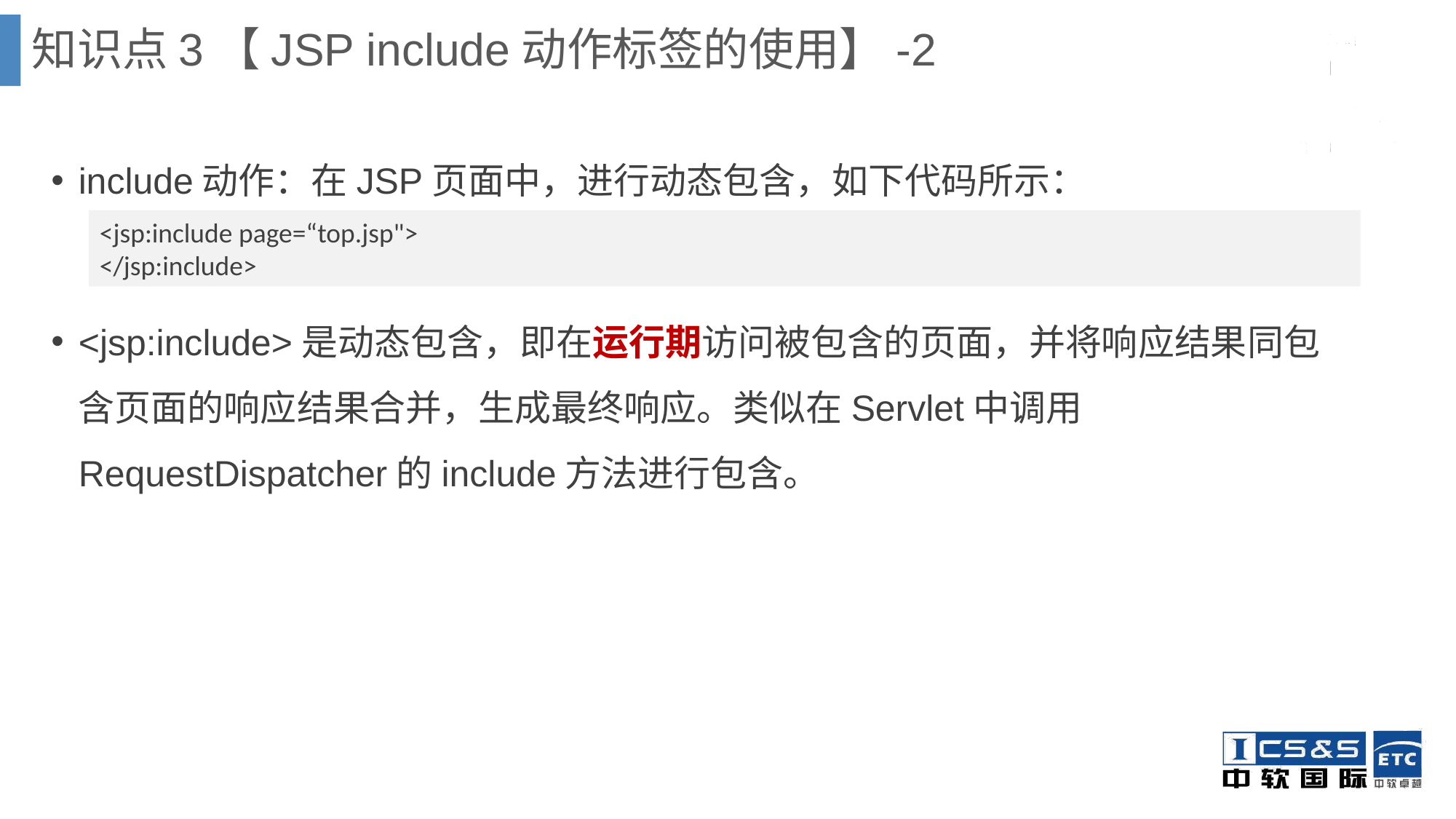

知识点3【JSP include动作标签的使用】-2
include动作：在JSP页面中，进行动态包含，如下代码所示：

<jsp:include>是动态包含，即在运行期访问被包含的页面，并将响应结果同包含页面的响应结果合并，生成最终响应。类似在Servlet中调用RequestDispatcher的include方法进行包含。

<jsp:include page=“top.jsp">
</jsp:include>